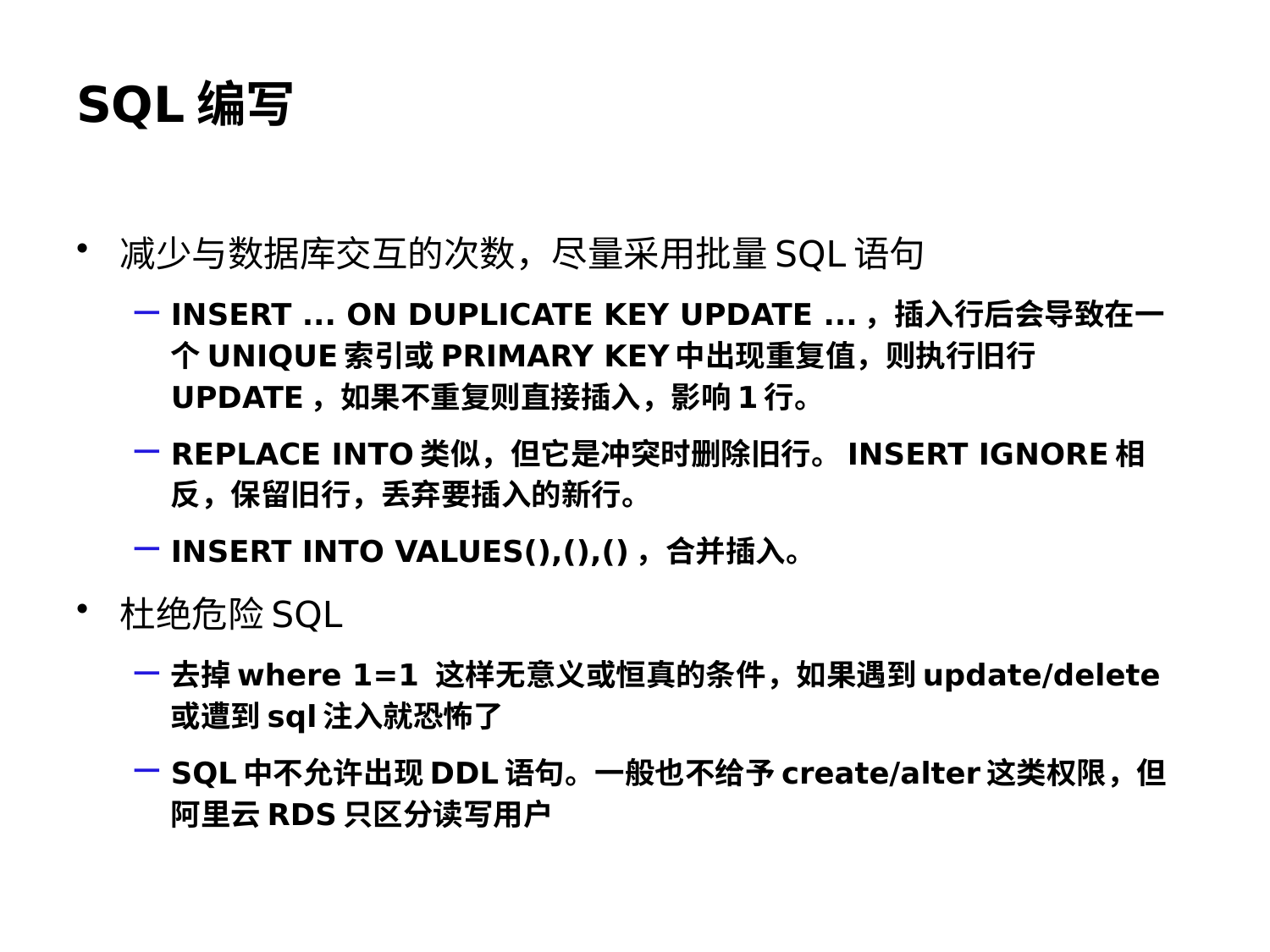

# SQL编写
减少与数据库交互的次数，尽量采用批量SQL语句
INSERT ... ON DUPLICATE KEY UPDATE ...，插入行后会导致在一个UNIQUE索引或PRIMARY KEY中出现重复值，则执行旧行UPDATE，如果不重复则直接插入，影响1行。
REPLACE INTO类似，但它是冲突时删除旧行。INSERT IGNORE相反，保留旧行，丢弃要插入的新行。
INSERT INTO VALUES(),(),()，合并插入。
杜绝危险SQL
去掉where 1=1 这样无意义或恒真的条件，如果遇到update/delete或遭到sql注入就恐怖了
SQL中不允许出现DDL语句。一般也不给予create/alter这类权限，但阿里云RDS只区分读写用户